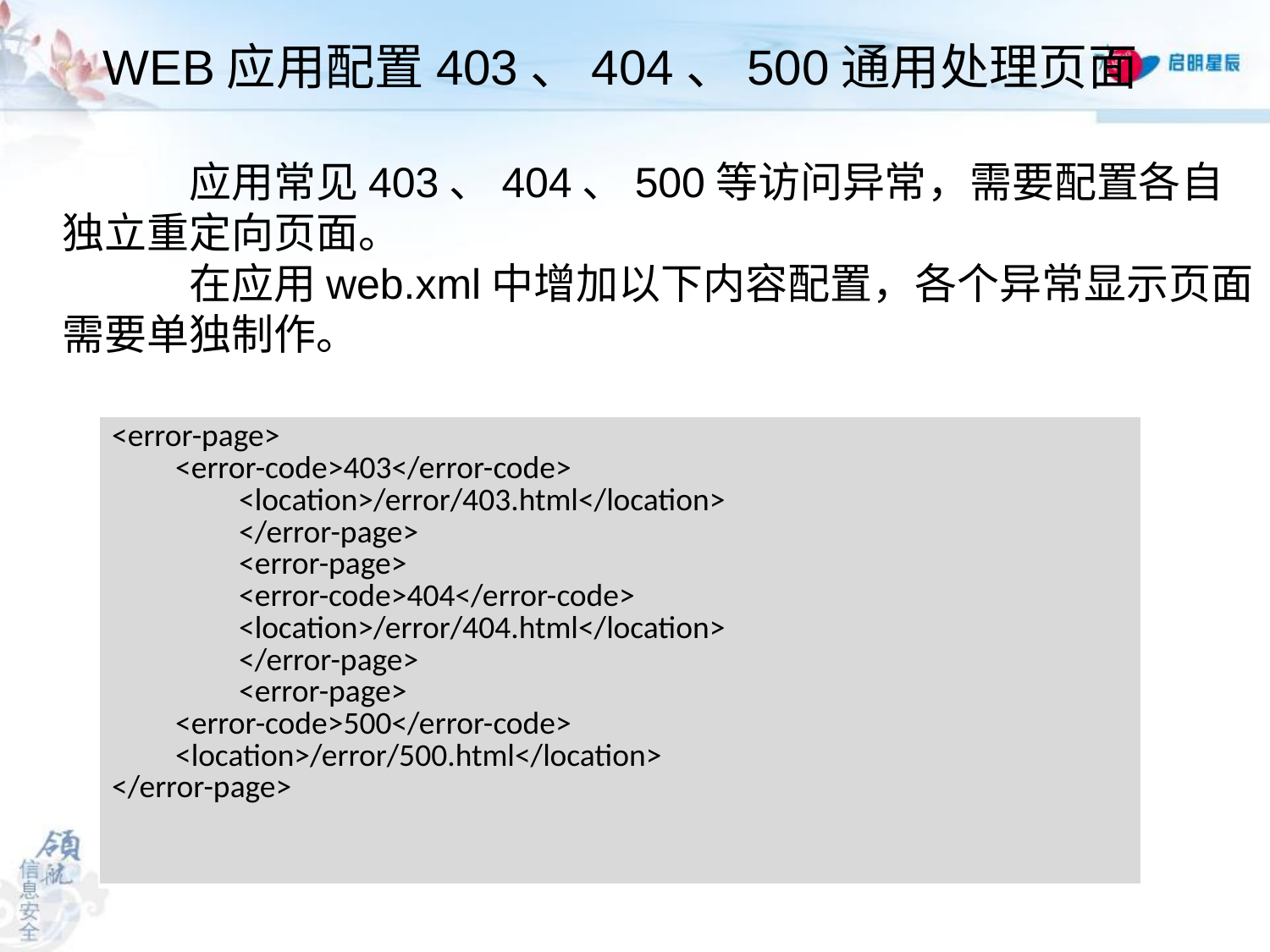

# WEB应用配置403、404、500通用处理页面
	应用常见403、404、500等访问异常，需要配置各自独立重定向页面。
	在应用web.xml中增加以下内容配置，各个异常显示页面需要单独制作。

| <error-page> <error-code>403</error-code> <location>/error/403.html</location> </error-page> <error-page> <error-code>404</error-code> <location>/error/404.html</location> </error-page> <error-page> <error-code>500</error-code> <location>/error/500.html</location> </error-page> |
| --- |